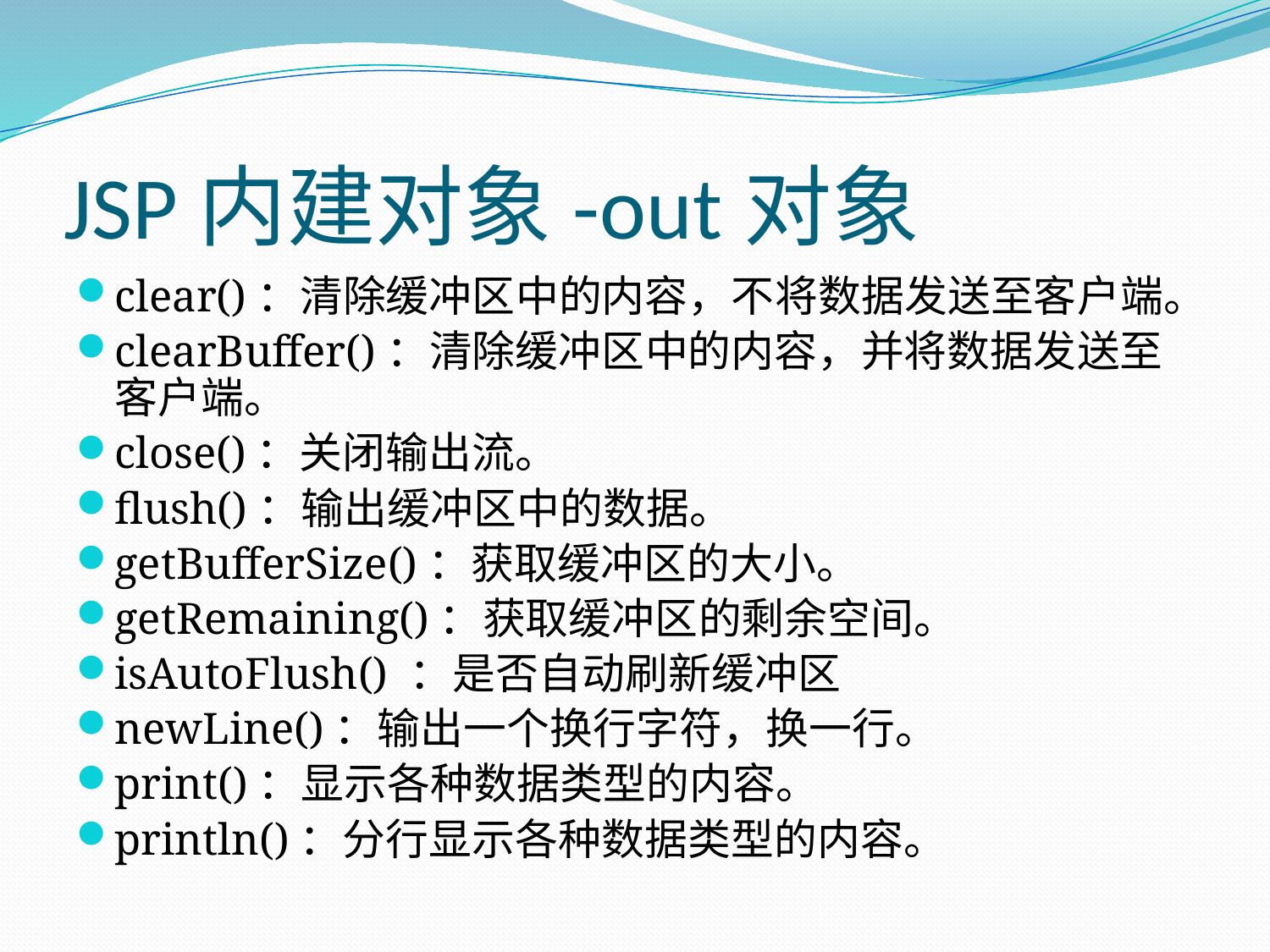

# JSP内建对象-out对象
clear()：清除缓冲区中的内容，不将数据发送至客户端。
clearBuffer()：清除缓冲区中的内容，并将数据发送至客户端。
close()：关闭输出流。
flush()：输出缓冲区中的数据。
getBufferSize()：获取缓冲区的大小。
getRemaining()：获取缓冲区的剩余空间。
isAutoFlush() ：是否自动刷新缓冲区
newLine()：输出一个换行字符，换一行。
print()：显示各种数据类型的内容。
println()：分行显示各种数据类型的内容。